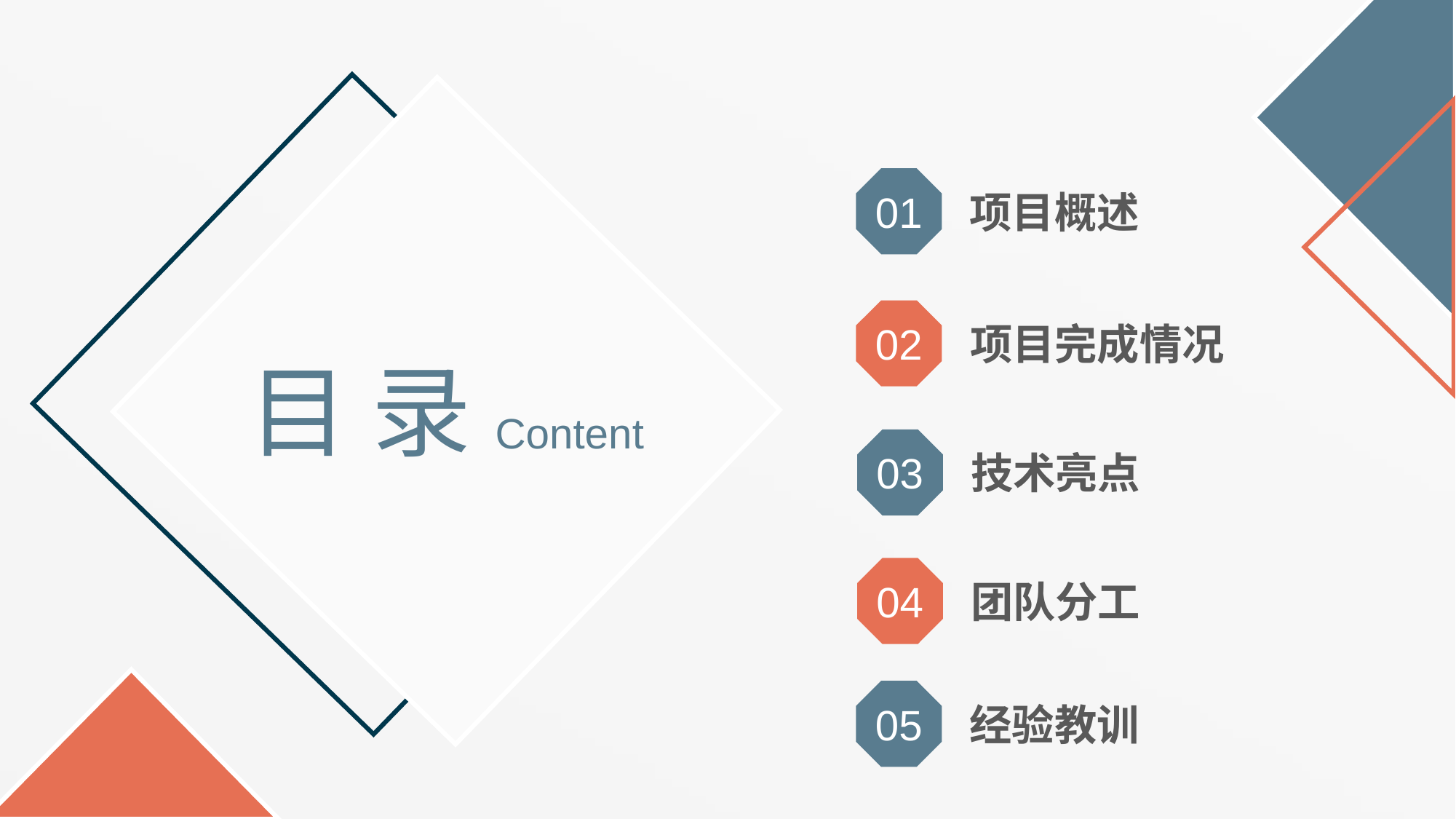

01
项目概述

02
项目完成情况
目 录Content

03
技术亮点

04
团队分工

05
经验教训